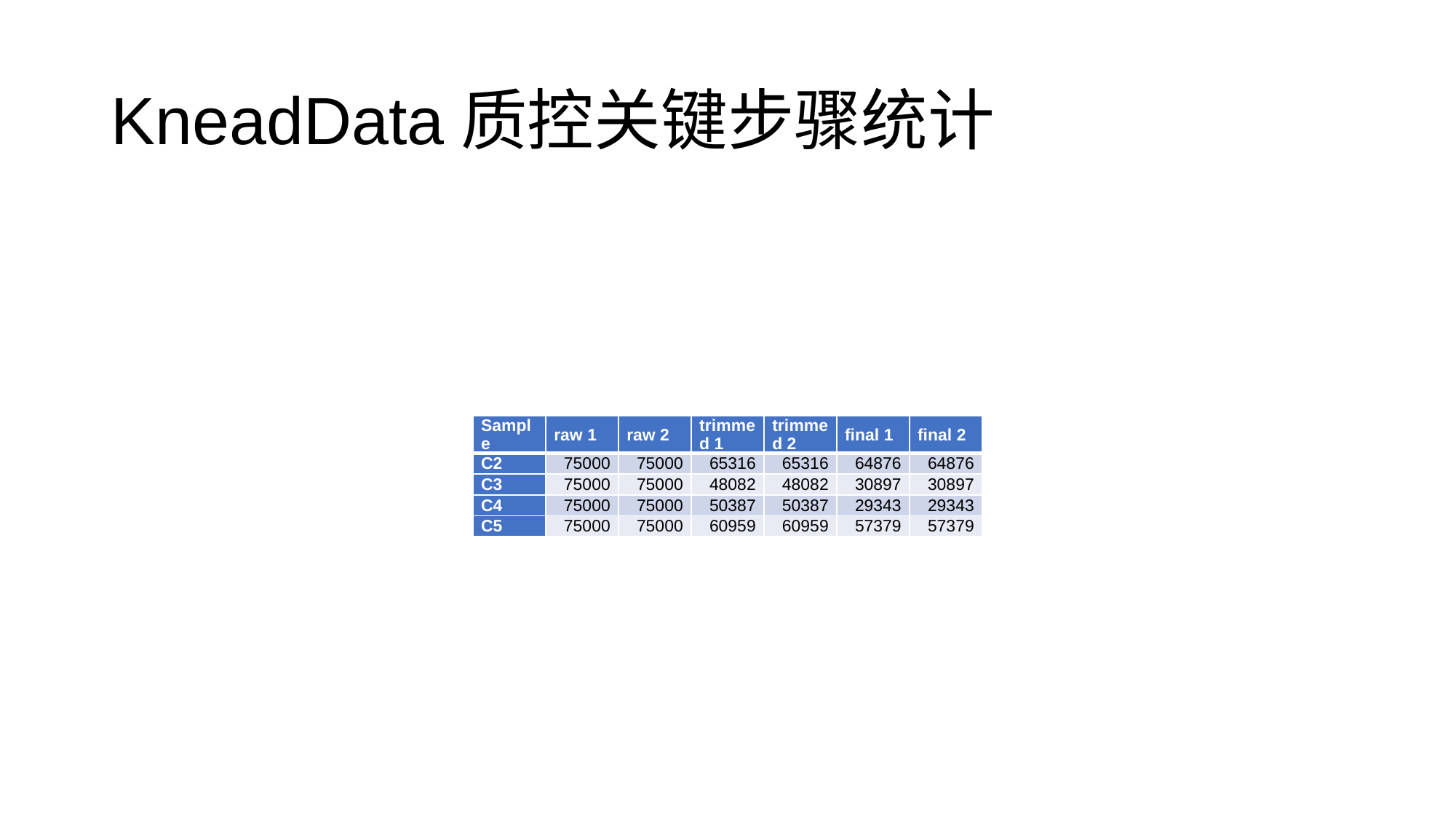

# KneadData质控关键步骤统计
| Sample | raw 1 | raw 2 | trimmed 1 | trimmed 2 | final 1 | final 2 |
| --- | --- | --- | --- | --- | --- | --- |
| C2 | 75000 | 75000 | 65316 | 65316 | 64876 | 64876 |
| C3 | 75000 | 75000 | 48082 | 48082 | 30897 | 30897 |
| C4 | 75000 | 75000 | 50387 | 50387 | 29343 | 29343 |
| C5 | 75000 | 75000 | 60959 | 60959 | 57379 | 57379 |